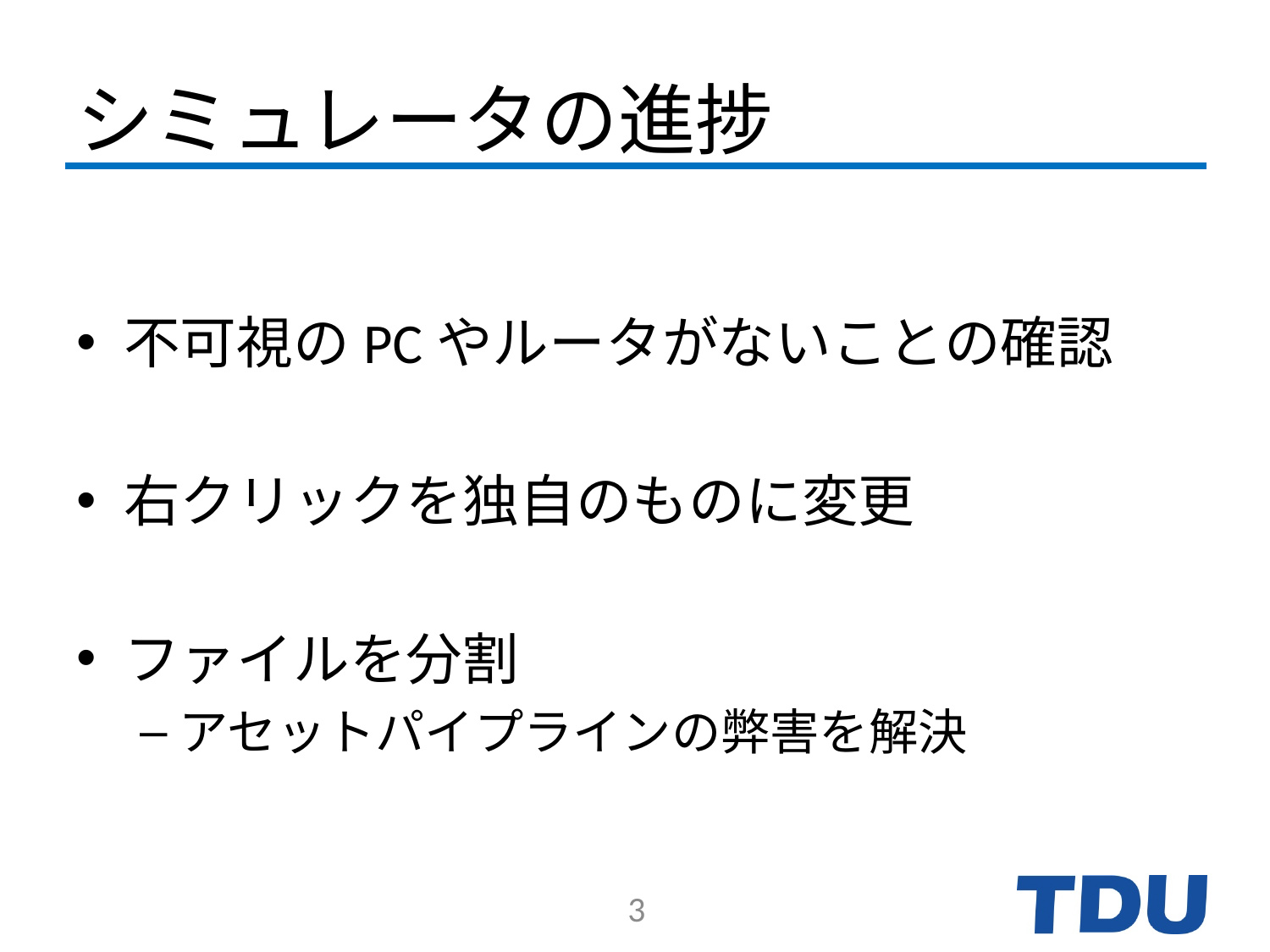

# シミュレータの進捗

不可視のPCやルータがないことの確認

右クリックを独自のものに変更

ファイルを分割
アセットパイプラインの弊害を解決

3